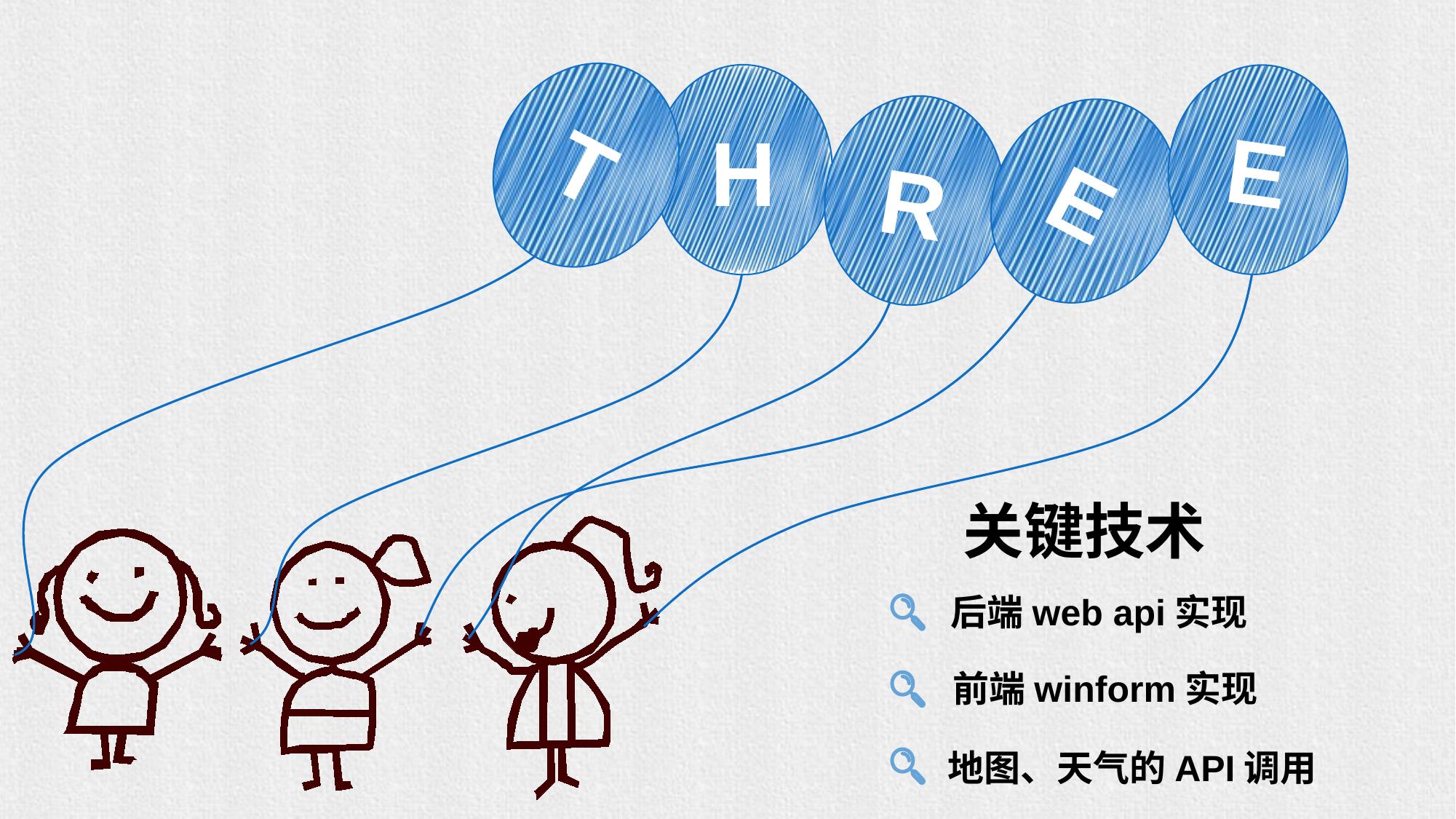

T

E

H

R

E

关键技术

后端web api实现

前端winform实现

地图、天气的API调用